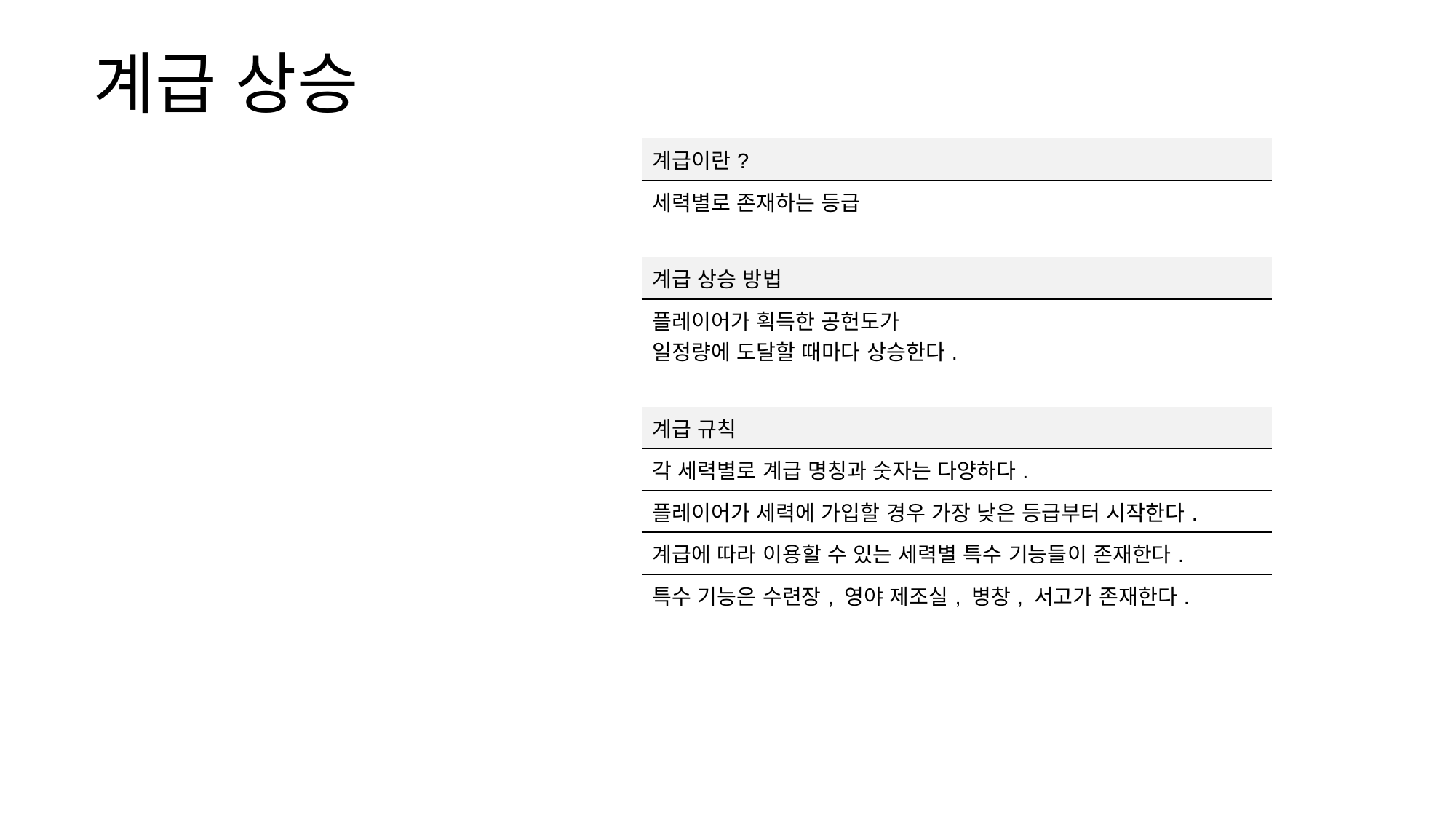

계급 상승
| 계급이란? |
| --- |
| 세력별로 존재하는 등급 |
|  |
| 계급 상승 방법 |
| 플레이어가 획득한 공헌도가 일정량에 도달할 때마다 상승한다. |
|  |
| 계급 규칙 |
| 각 세력별로 계급 명칭과 숫자는 다양하다. |
| 플레이어가 세력에 가입할 경우 가장 낮은 등급부터 시작한다. |
| 계급에 따라 이용할 수 있는 세력별 특수 기능들이 존재한다. |
| 특수 기능은 수련장, 영야 제조실, 병창, 서고가 존재한다. |